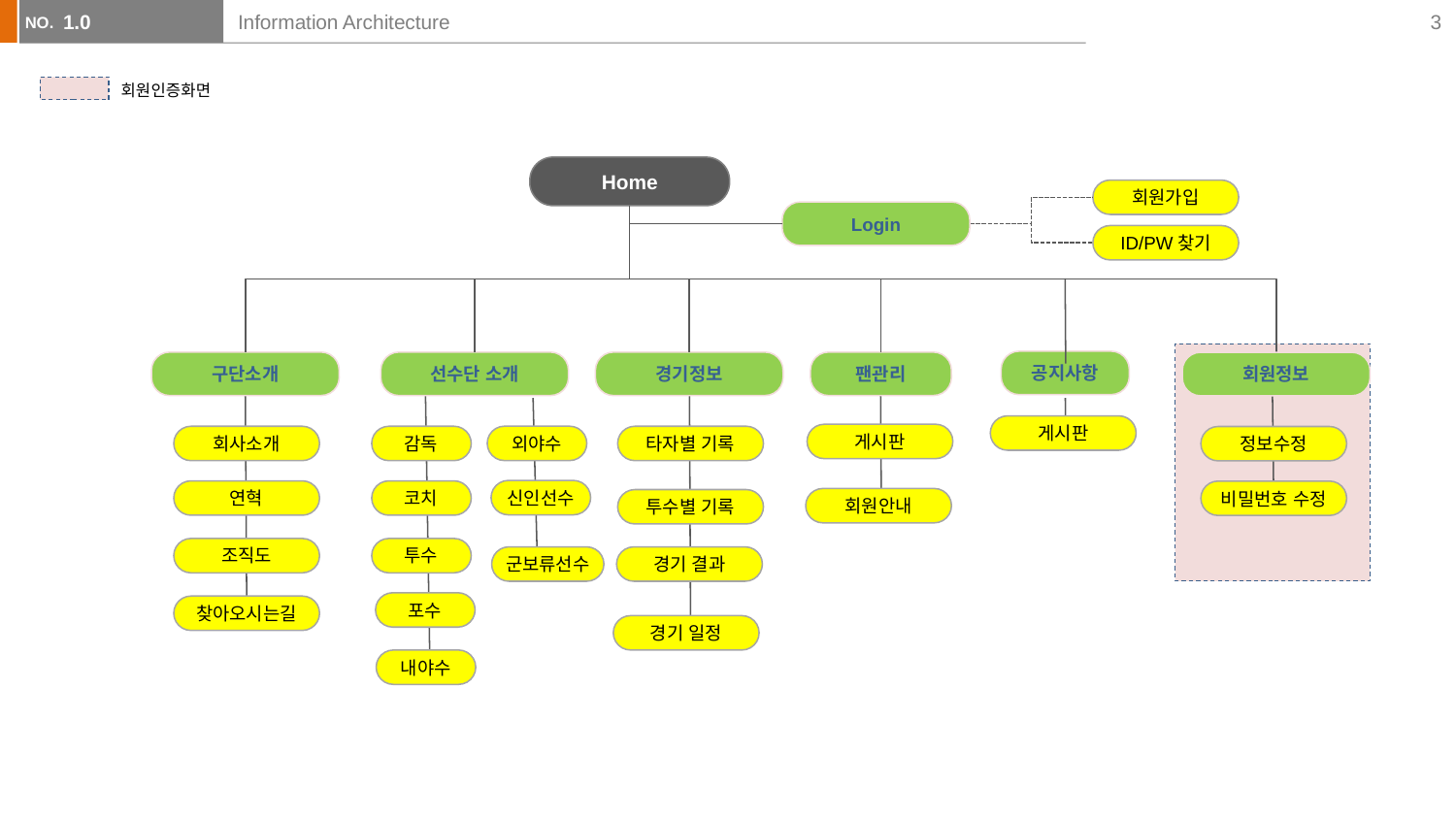

3
1.0
# Information Architecture
회원인증화면

Home
회원가입
Login
ID/PW찾기

공지사항
구단소개
선수단 소개
경기정보
팬관리
회원정보
게시판
게시판
외야수
회사소개
감독
타자별 기록
정보수정
신인선수
연혁
코치
비밀번호 수정
회원안내
투수별 기록
조직도
투수
군보류선수
경기 결과
포수
찾아오시는길
경기 일정
내야수